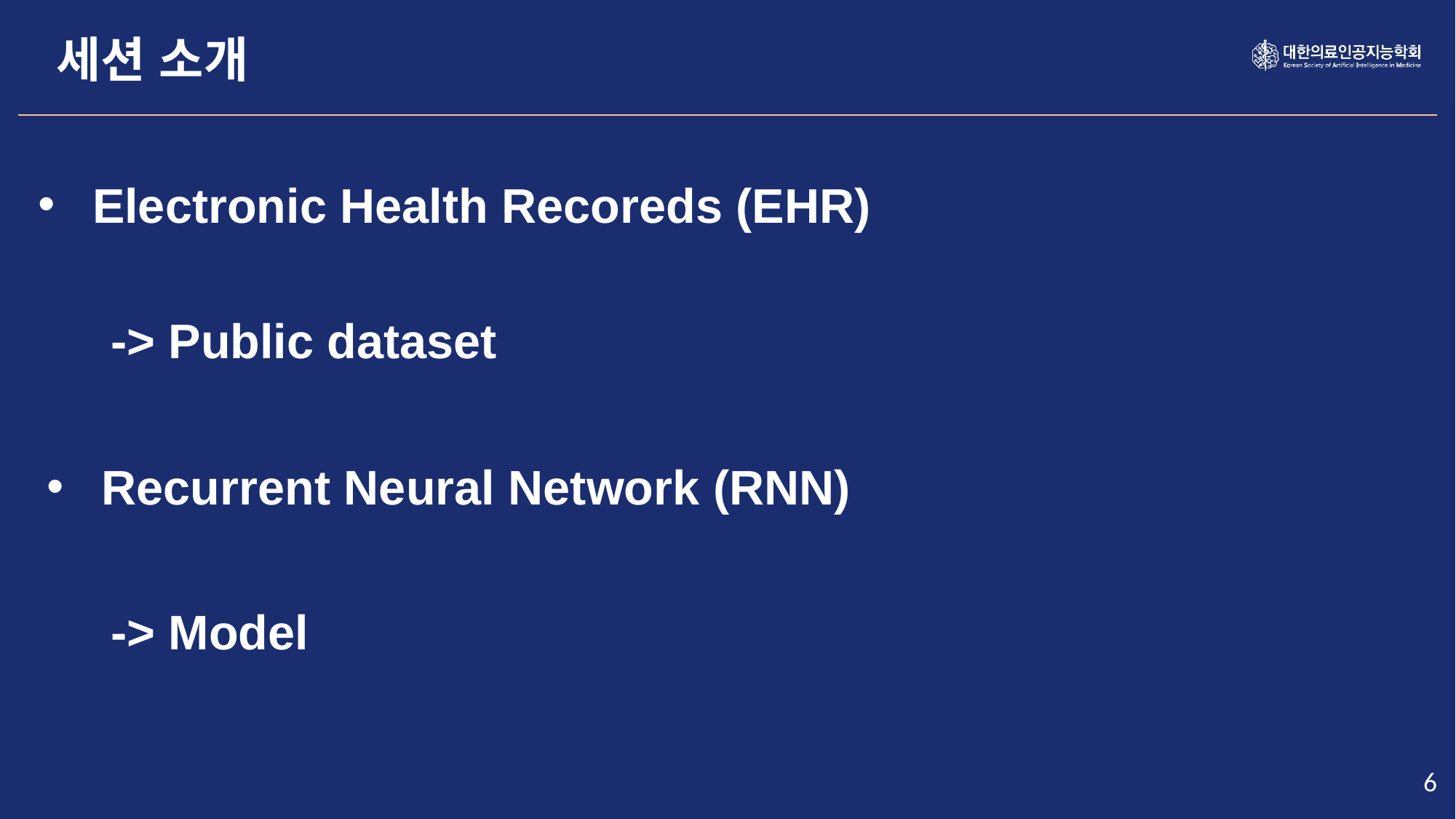

세션 소개
Electronic Health Recoreds (EHR)
-> Public dataset
Recurrent Neural Network (RNN)
-> Model
6